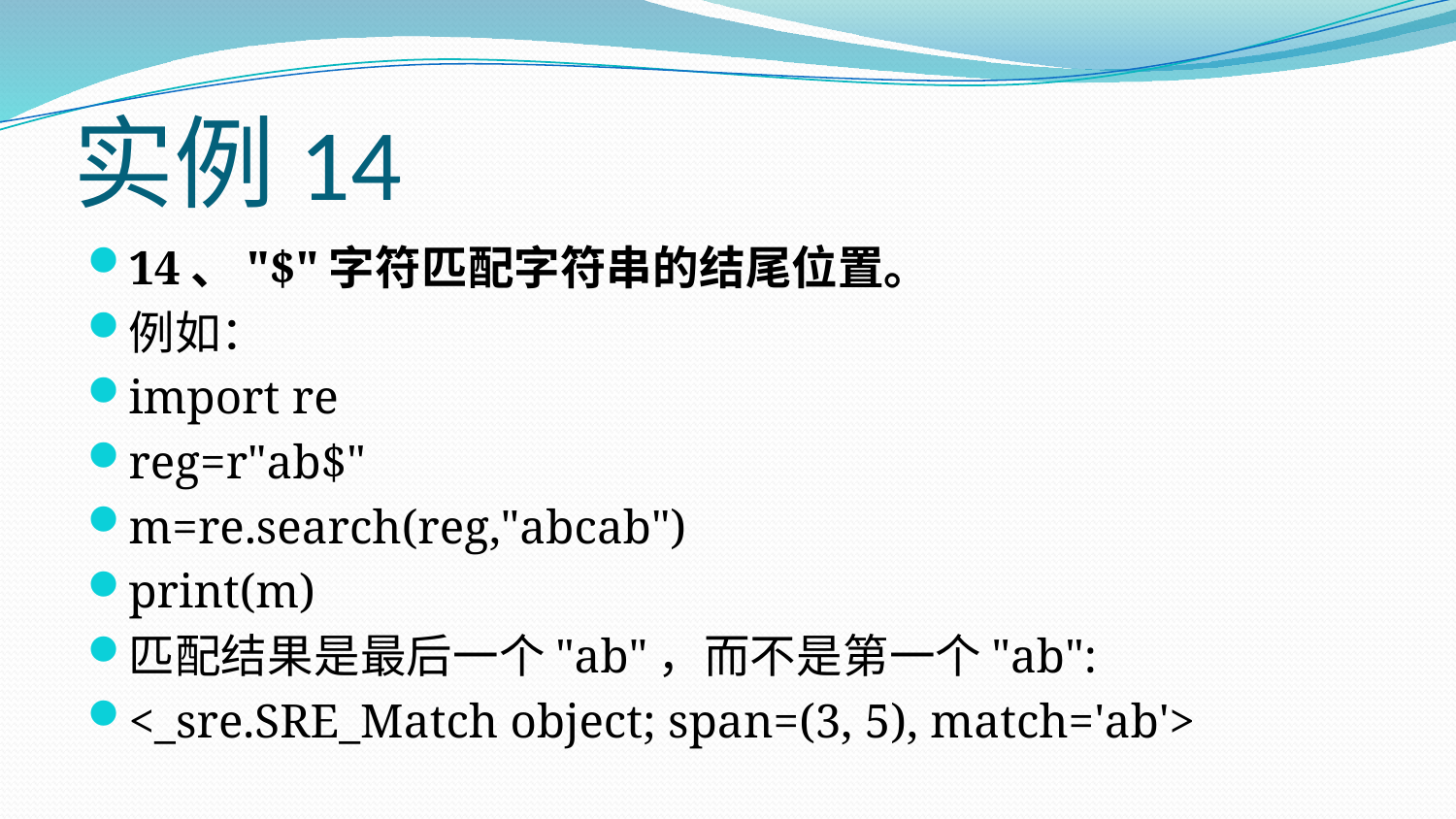

# 实例14
14、"$"字符匹配字符串的结尾位置。
例如：
import re
reg=r"ab$"
m=re.search(reg,"abcab")
print(m)
匹配结果是最后一个"ab"，而不是第一个"ab":
<_sre.SRE_Match object; span=(3, 5), match='ab'>